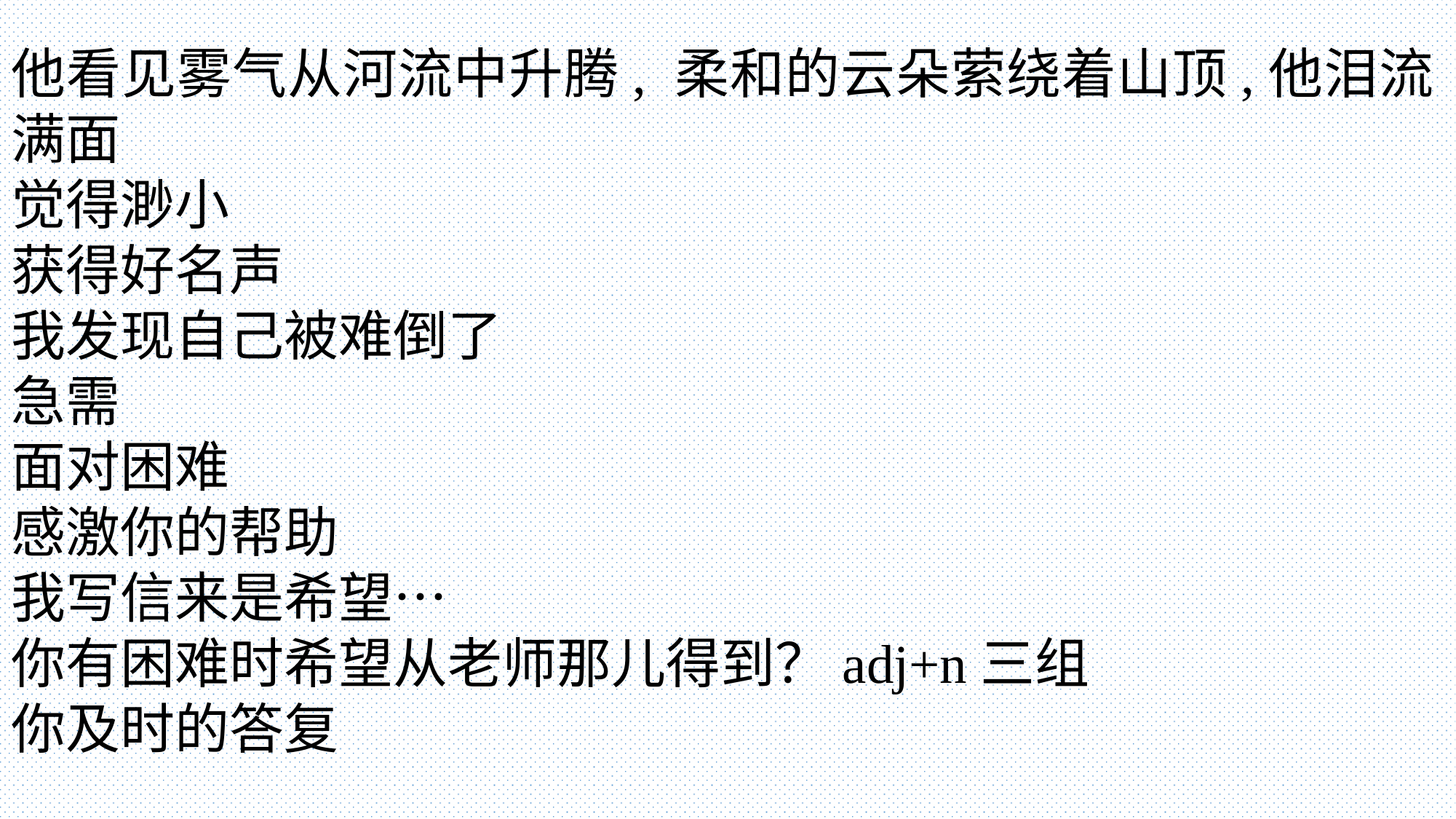

他看见雾气从河流中升腾, 柔和的云朵萦绕着山顶,他泪流满面
觉得渺小
获得好名声
我发现自己被难倒了
急需
面对困难
感激你的帮助
我写信来是希望…
你有困难时希望从老师那儿得到？adj+n三组
你及时的答复